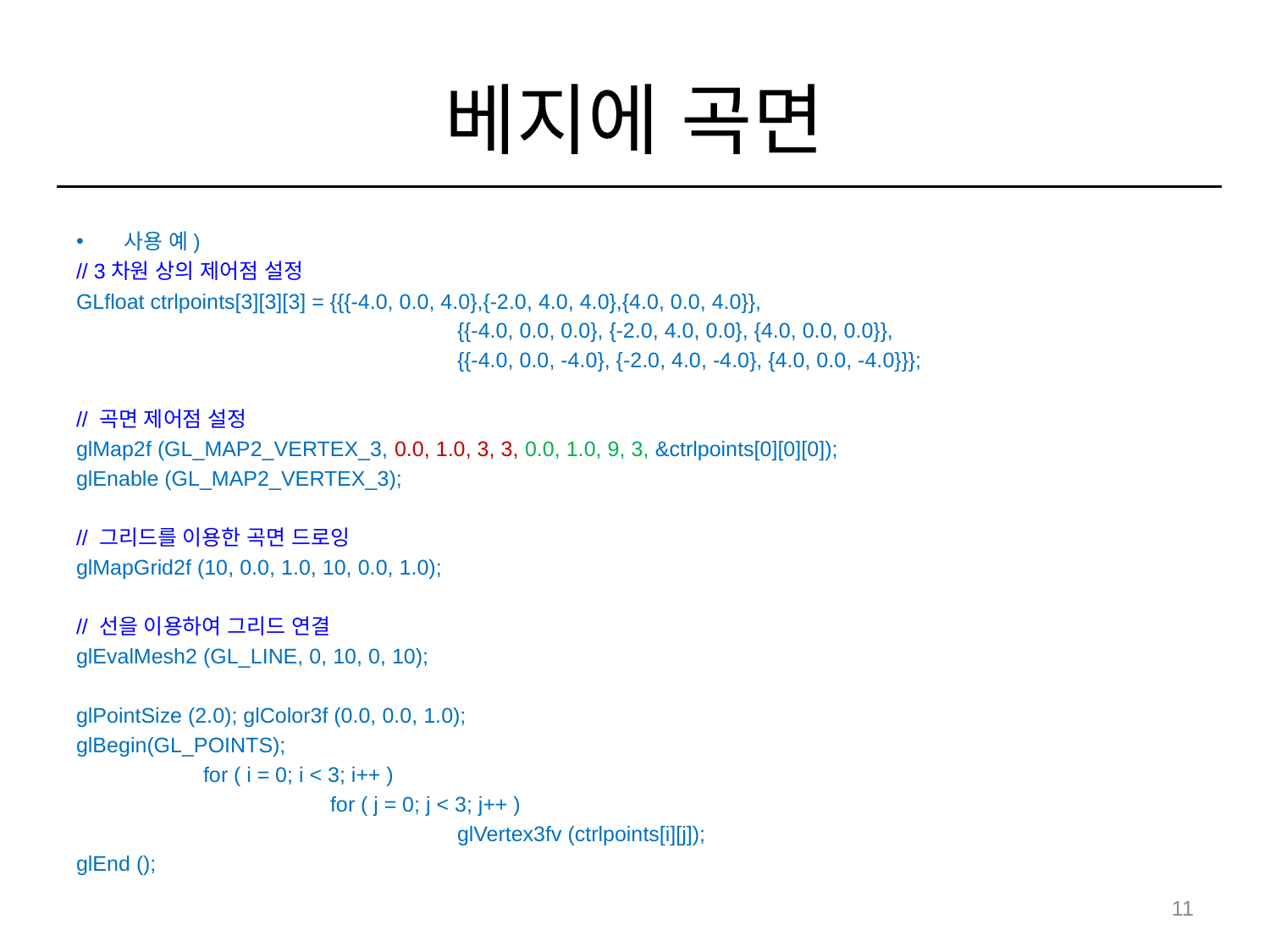

# 베지에 곡면
사용 예)
// 3차원 상의 제어점 설정
GLfloat ctrlpoints[3][3][3] = {{{-4.0, 0.0, 4.0},{-2.0, 4.0, 4.0},{4.0, 0.0, 4.0}},
			{{-4.0, 0.0, 0.0}, {-2.0, 4.0, 0.0}, {4.0, 0.0, 0.0}},
			{{-4.0, 0.0, -4.0}, {-2.0, 4.0, -4.0}, {4.0, 0.0, -4.0}}};

// 곡면 제어점 설정
glMap2f (GL_MAP2_VERTEX_3, 0.0, 1.0, 3, 3, 0.0, 1.0, 9, 3, &ctrlpoints[0][0][0]);
glEnable (GL_MAP2_VERTEX_3);

// 그리드를 이용한 곡면 드로잉
glMapGrid2f (10, 0.0, 1.0, 10, 0.0, 1.0);

// 선을 이용하여 그리드 연결
glEvalMesh2 (GL_LINE, 0, 10, 0, 10);

glPointSize (2.0); glColor3f (0.0, 0.0, 1.0);
glBegin(GL_POINTS);
	for ( i = 0; i < 3; i++ )
		for ( j = 0; j < 3; j++ )
			glVertex3fv (ctrlpoints[i][j]);
glEnd ();

11